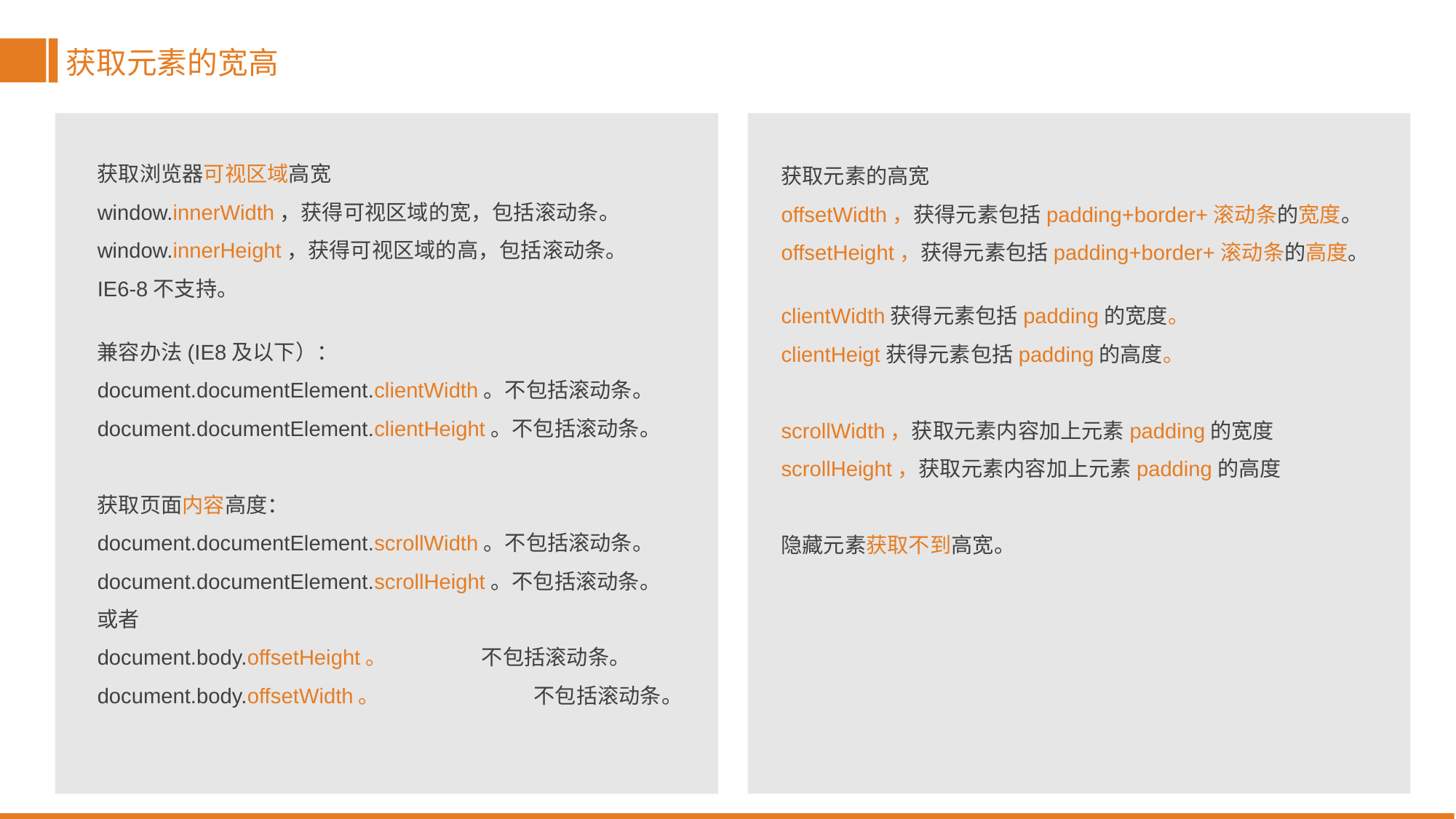

获取元素的宽高

获取浏览器可视区域高宽
window.innerWidth，获得可视区域的宽，包括滚动条。
window.innerHeight，获得可视区域的高，包括滚动条。
IE6-8不支持。

兼容办法(IE8及以下）：
document.documentElement.clientWidth。不包括滚动条。
document.documentElement.clientHeight。不包括滚动条。

获取页面内容高度：
document.documentElement.scrollWidth。不包括滚动条。
document.documentElement.scrollHeight。不包括滚动条。
或者
document.body.offsetHeight。                    不包括滚动条。
document.body.offsetWidth。		不包括滚动条。
获取元素的高宽
offsetWidth，获得元素包括padding+border+滚动条的宽度。
offsetHeight，获得元素包括padding+border+滚动条的高度。

clientWidth获得元素包括padding的宽度。
clientHeigt获得元素包括padding的高度。

scrollWidth，获取元素内容加上元素padding的宽度
scrollHeight，获取元素内容加上元素padding的高度

隐藏元素获取不到高宽。